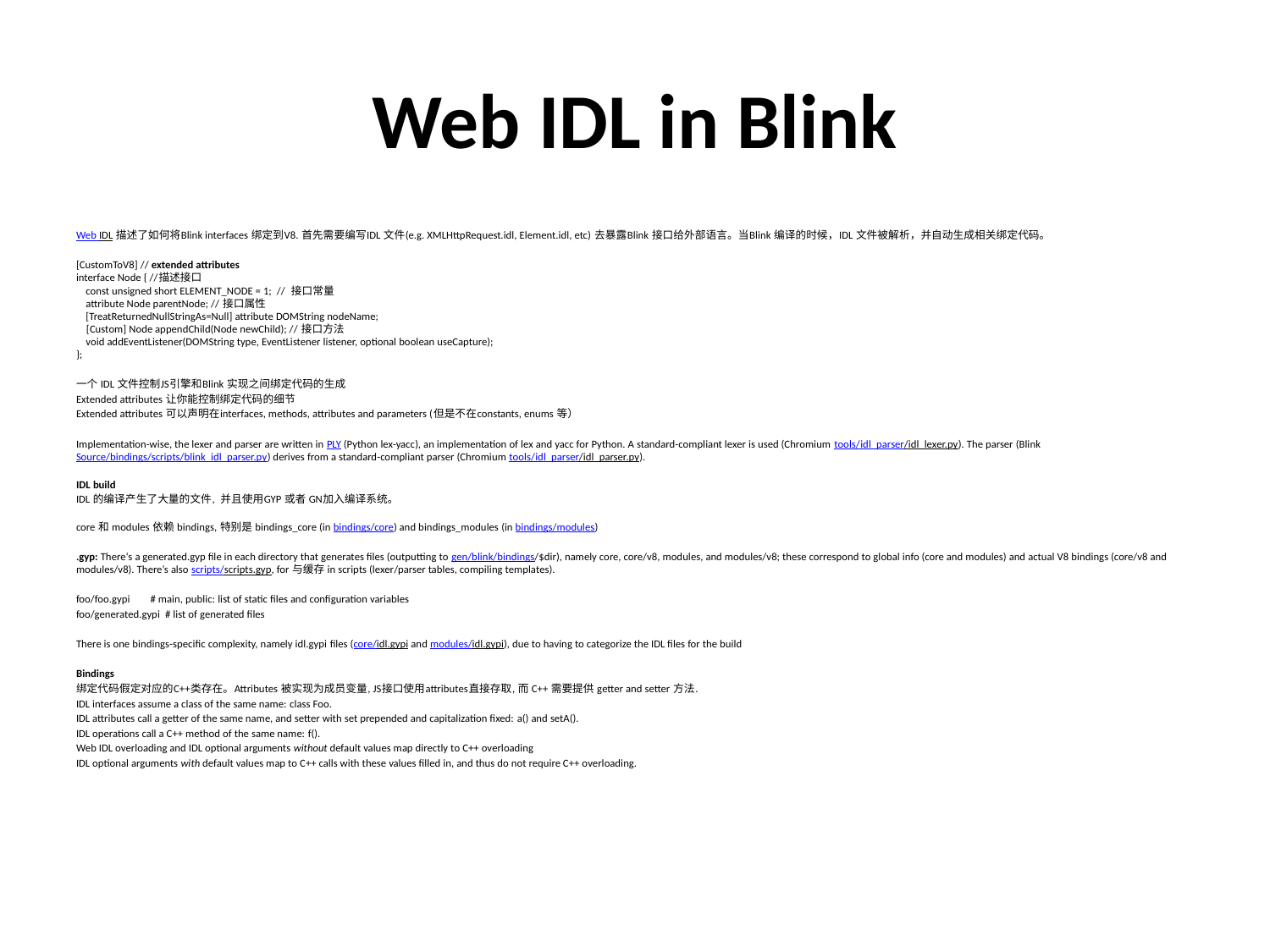

# Web IDL in Blink
Web IDL 描述了如何将Blink interfaces 绑定到V8. 首先需要编写IDL 文件(e.g. XMLHttpRequest.idl, Element.idl, etc) 去暴露Blink 接口给外部语言。当Blink 编译的时候，IDL 文件被解析，并自动生成相关绑定代码。

[CustomToV8] // extended attributes
interface Node { //描述接口
    const unsigned short ELEMENT_NODE = 1;  //  接口常量
    attribute Node parentNode; // 接口属性
    [TreatReturnedNullStringAs=Null] attribute DOMString nodeName;
    [Custom] Node appendChild(Node newChild); // 接口方法
    void addEventListener(DOMString type, EventListener listener, optional boolean useCapture);
};

一个 IDL 文件控制JS引擎和Blink 实现之间绑定代码的生成
Extended attributes 让你能控制绑定代码的细节
Extended attributes 可以声明在interfaces, methods, attributes and parameters (但是不在constants, enums 等）

Implementation-wise, the lexer and parser are written in PLY (Python lex-yacc), an implementation of lex and yacc for Python. A standard-compliant lexer is used (Chromium tools/idl_parser/idl_lexer.py). The parser (Blink Source/bindings/scripts/blink_idl_parser.py) derives from a standard-compliant parser (Chromium tools/idl_parser/idl_parser.py).
IDL build
IDL 的编译产生了大量的文件,  并且使用GYP 或者 GN加入编译系统。
core 和 modules 依赖 bindings, 特别是 bindings_core (in bindings/core) and bindings_modules (in bindings/modules)

.gyp: There‘s a generated.gyp file in each directory that generates files (outputting to gen/blink/bindings/$dir), namely core, core/v8, modules, and modules/v8; these correspond to global info (core and modules) and actual V8 bindings (core/v8 and modules/v8). There’s also scripts/scripts.gyp, for 与缓存 in scripts (lexer/parser tables, compiling templates).

foo/foo.gypi        # main, public: list of static files and configuration variables
foo/generated.gypi  # list of generated files

There is one bindings-specific complexity, namely idl.gypi files (core/idl.gypi and modules/idl.gypi), due to having to categorize the IDL files for the build

Bindings
绑定代码假定对应的C++类存在。Attributes 被实现为成员变量, JS接口使用attributes直接存取, 而 C++ 需要提供 getter and setter 方法.
IDL interfaces assume a class of the same name: class Foo.
IDL attributes call a getter of the same name, and setter with set prepended and capitalization fixed: a() and setA().
IDL operations call a C++ method of the same name: f().
Web IDL overloading and IDL optional arguments without default values map directly to C++ overloading
IDL optional arguments with default values map to C++ calls with these values filled in, and thus do not require C++ overloading.